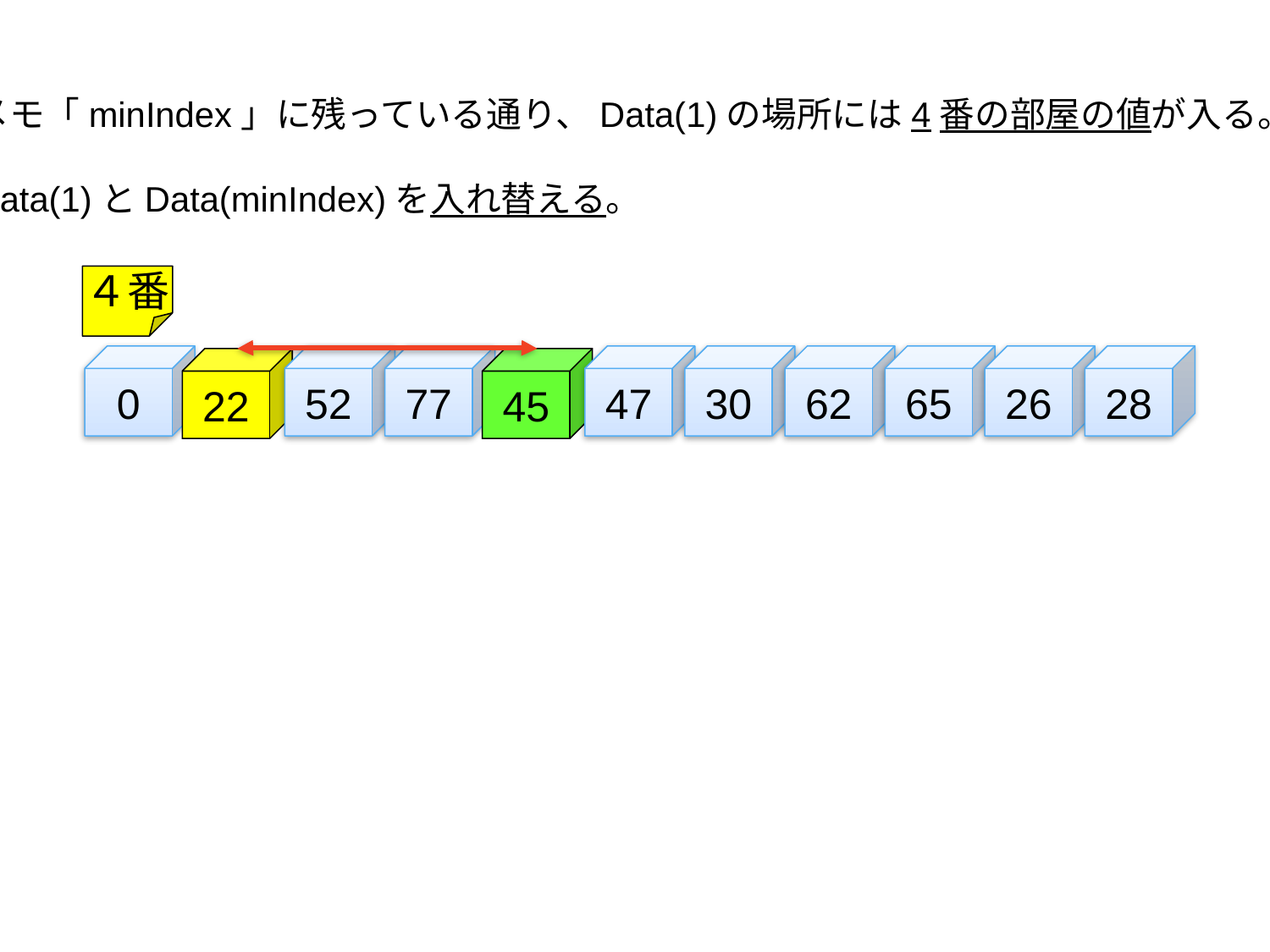

メモ「minIndex」に残っている通り、Data(1)の場所には4番の部屋の値が入る。

Data(1)とData(minIndex)を入れ替える。
４番
0
52
77
47
30
62
65
26
28
22
45